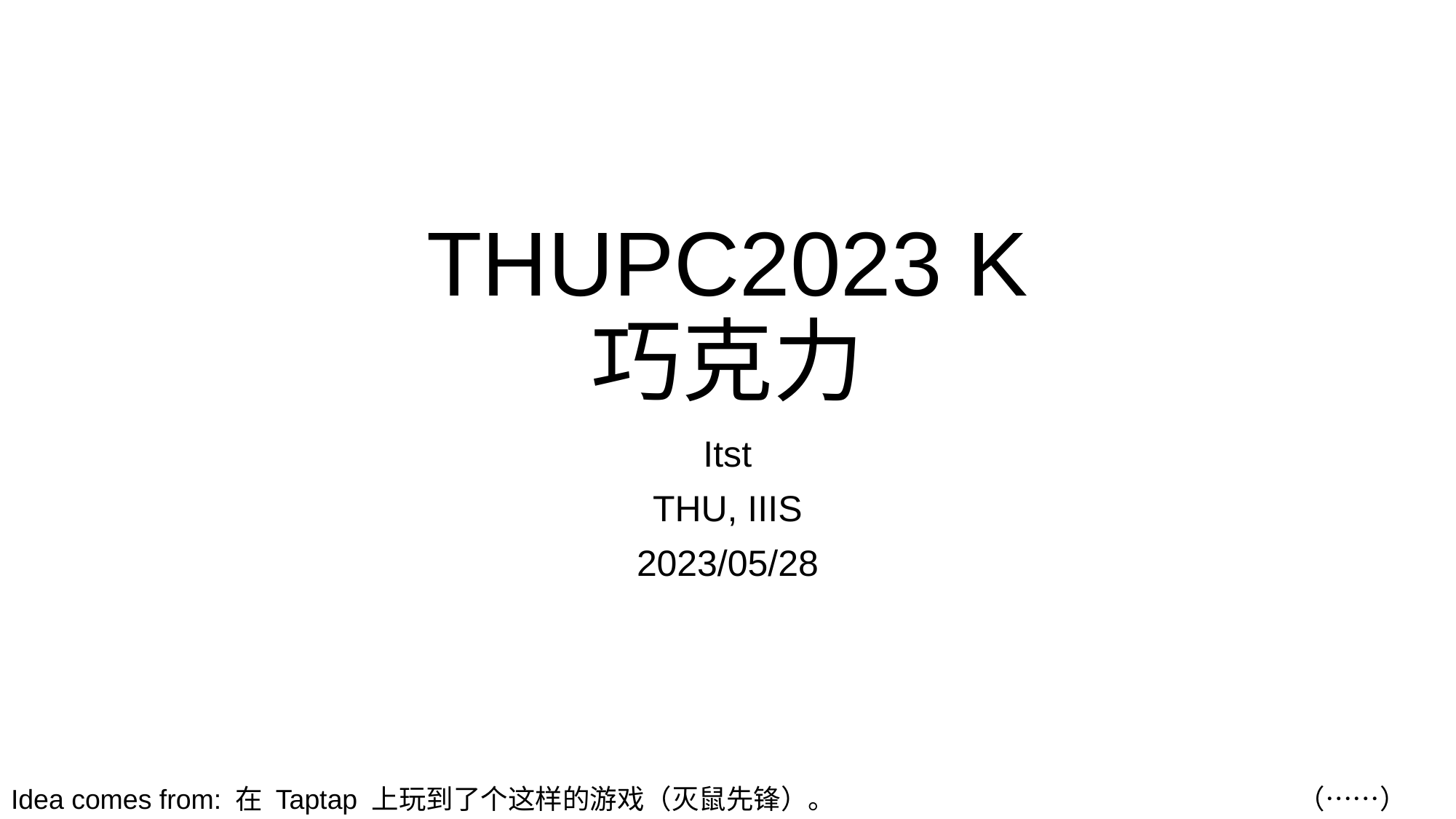

# THUPC2023 K 巧克力
Itst
THU, IIIS
2023/05/28
Idea comes from: 在 Taptap 上玩到了个这样的游戏（灭鼠先锋）。                                                                           （……）